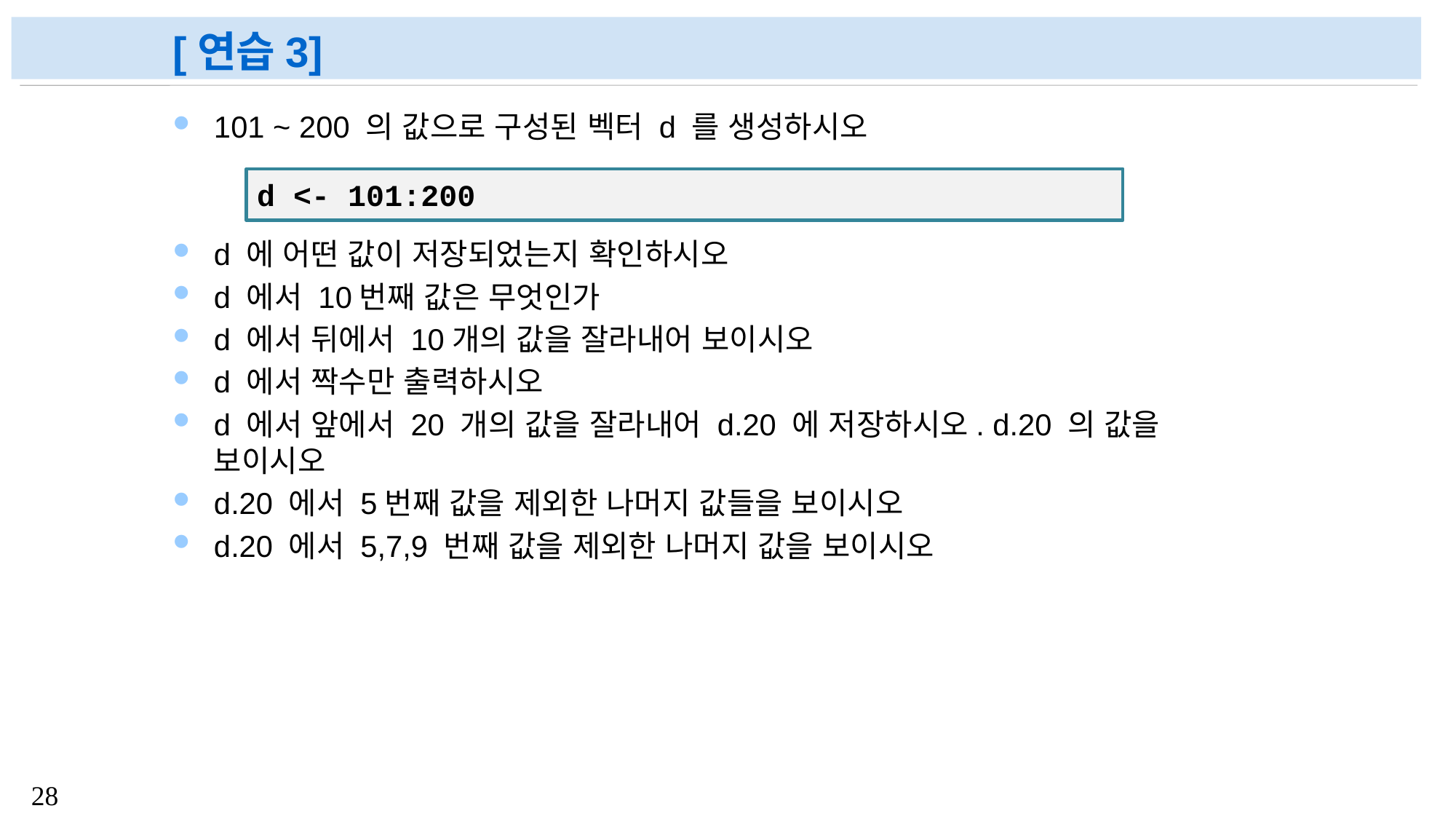

# [연습3]
101 ~ 200 의 값으로 구성된 벡터 d 를 생성하시오

d 에 어떤 값이 저장되었는지 확인하시오
d 에서 10번째 값은 무엇인가
d 에서 뒤에서 10개의 값을 잘라내어 보이시오
d 에서 짝수만 출력하시오
d 에서 앞에서 20 개의 값을 잘라내어 d.20 에 저장하시오. d.20 의 값을 보이시오
d.20 에서 5번째 값을 제외한 나머지 값들을 보이시오
d.20 에서 5,7,9 번째 값을 제외한 나머지 값을 보이시오

d <- 101:200